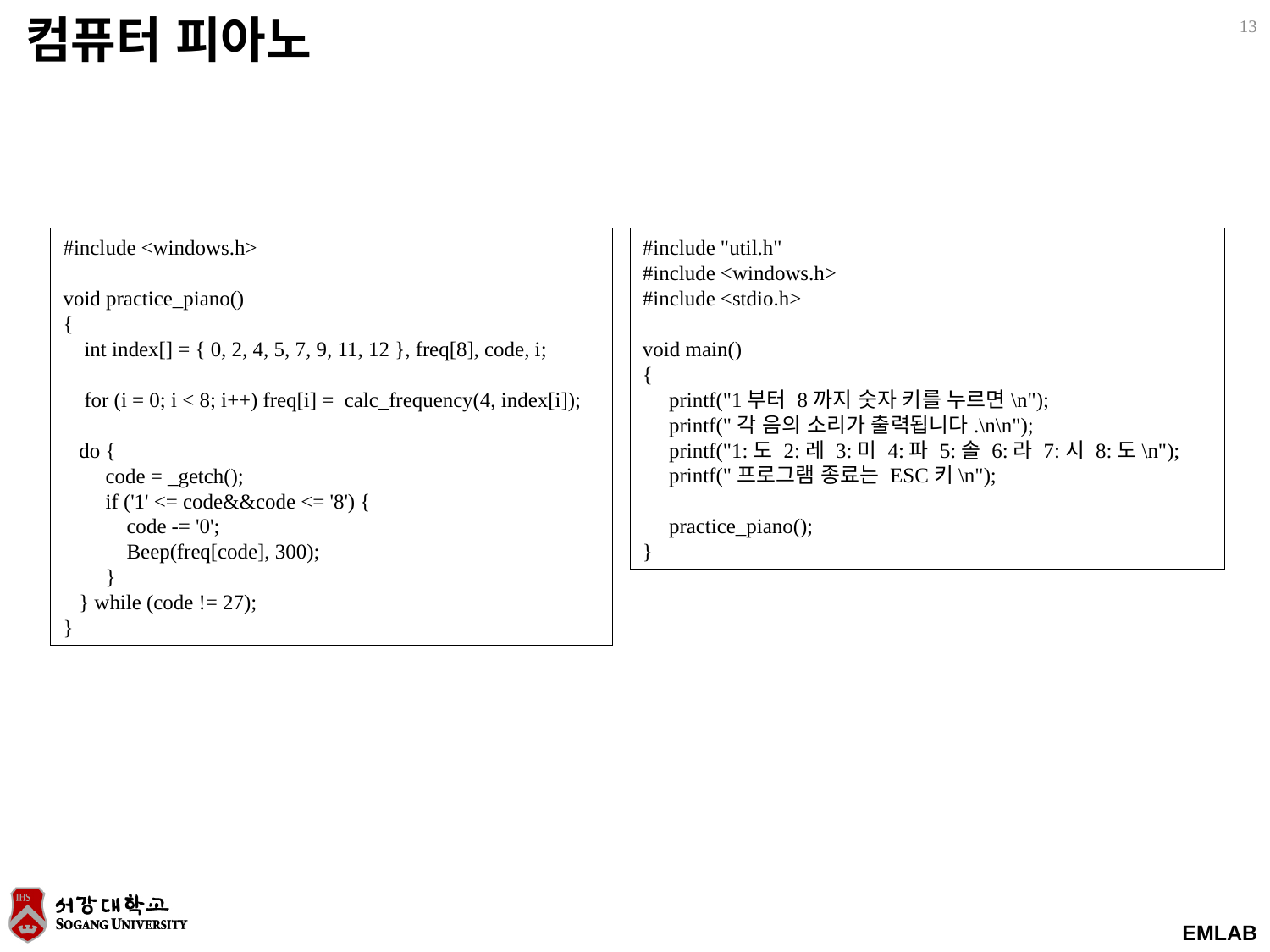

13
컴퓨터 피아노
#include "util.h"
#include <windows.h>
#include <stdio.h>

void main()
{
     printf("1부터 8까지 숫자 키를 누르면\n");
     printf("각 음의 소리가 출력됩니다.\n\n");
     printf("1:도 2:레 3:미 4:파 5:솔 6:라 7:시 8:도\n");
     printf("프로그램 종료는 ESC키\n");

     practice_piano();
}
#include <windows.h>

void practice_piano()
{
    int index[] = { 0, 2, 4, 5, 7, 9, 11, 12 }, freq[8], code, i;

    for (i = 0; i < 8; i++) freq[i] =  calc_frequency(4, index[i]);

   do {
        code = _getch();
        if ('1' <= code&&code <= '8') {
            code -= '0';
            Beep(freq[code], 300);
        }
   } while (code != 27);
}